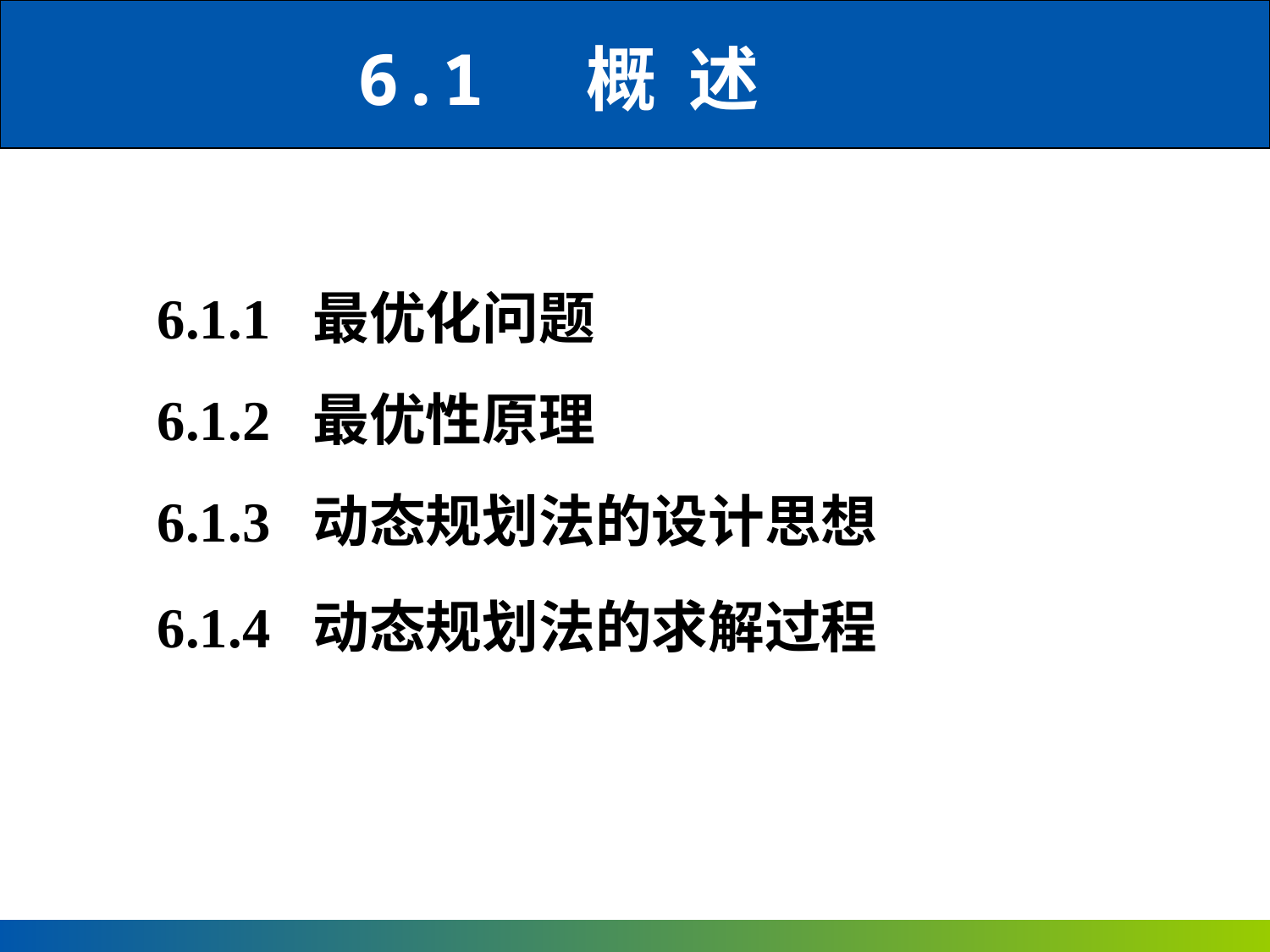

6.1  概  述
6.1.1  最优化问题
6.1.2  最优性原理
6.1.3  动态规划法的设计思想
6.1.4  动态规划法的求解过程